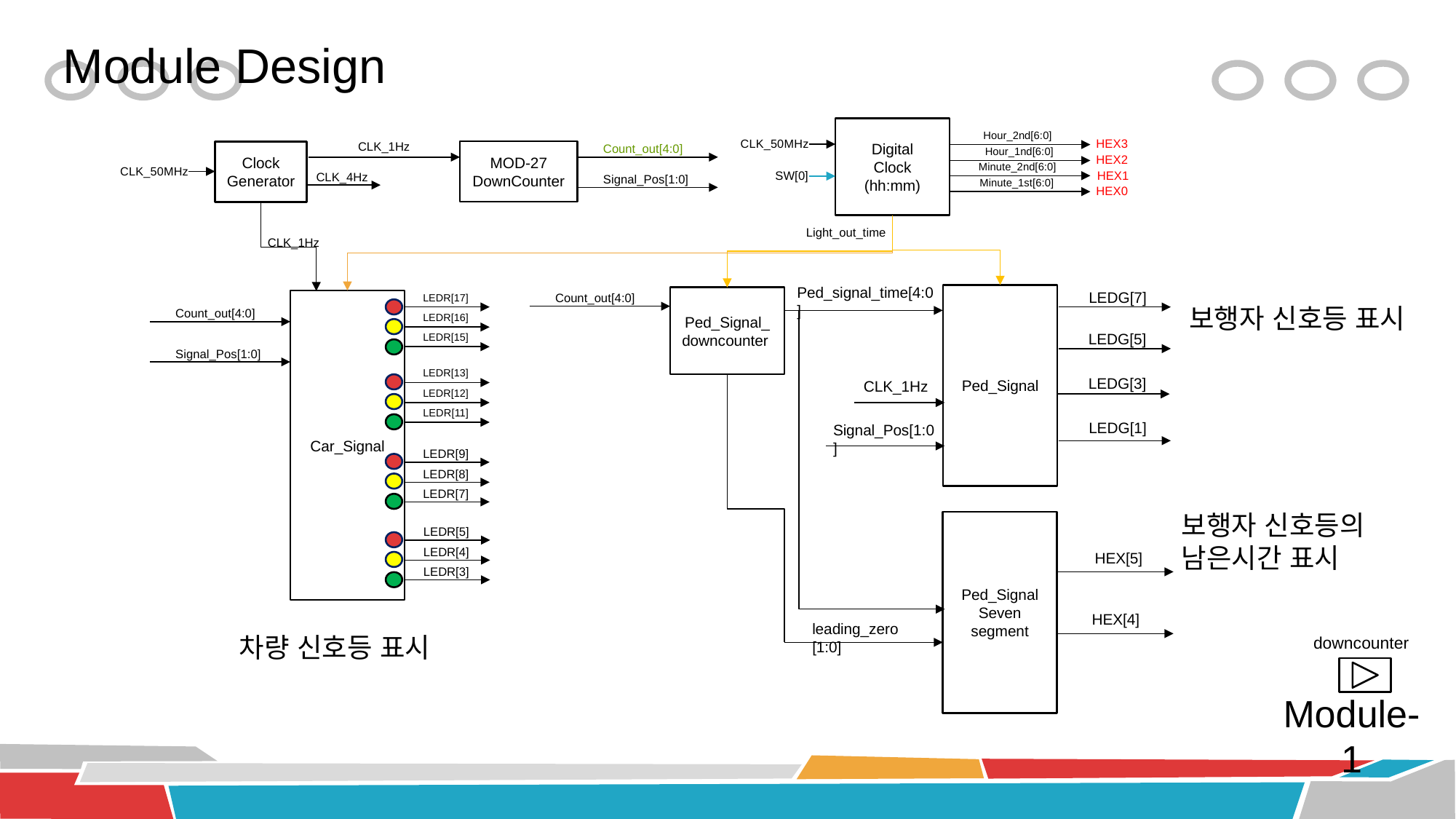

Module Design
Digital
Clock
(hh:mm)
Hour_2nd[6:0]
CLK_50MHz
HEX3
CLK_1Hz
MOD-27
DownCounter
Count_out[4:0]
Clock
Generator
Hour_1nd[6:0]
HEX2
Minute_2nd[6:0]
CLK_50MHz
SW[0]
HEX1
CLK_4Hz
Signal_Pos[1:0]
Minute_1st[6:0]
HEX0
Light_out_time
CLK_1Hz
Ped_signal_time[4:0]
Ped_Signal
Ped_Signal_ downcounter
LEDG[7]
Count_out[4:0]
Car_Signal
LEDR[17]
보행자 신호등 표시

Count_out[4:0]
LEDR[16]

LEDG[5]
LEDR[15]

Signal_Pos[1:0]
LEDR[13]
LEDG[3]

CLK_1Hz
LEDR[12]

LEDR[11]

LEDG[1]
Signal_Pos[1:0]
LEDR[9]

LEDR[8]

LEDR[7]

보행자 신호등의 남은시간 표시
Ped_Signal
Seven segment
LEDR[5]

LEDR[4]
HEX[5]

LEDR[3]

HEX[4]
leading_zero [1:0]
차량 신호등 표시
downcounter

Module-1